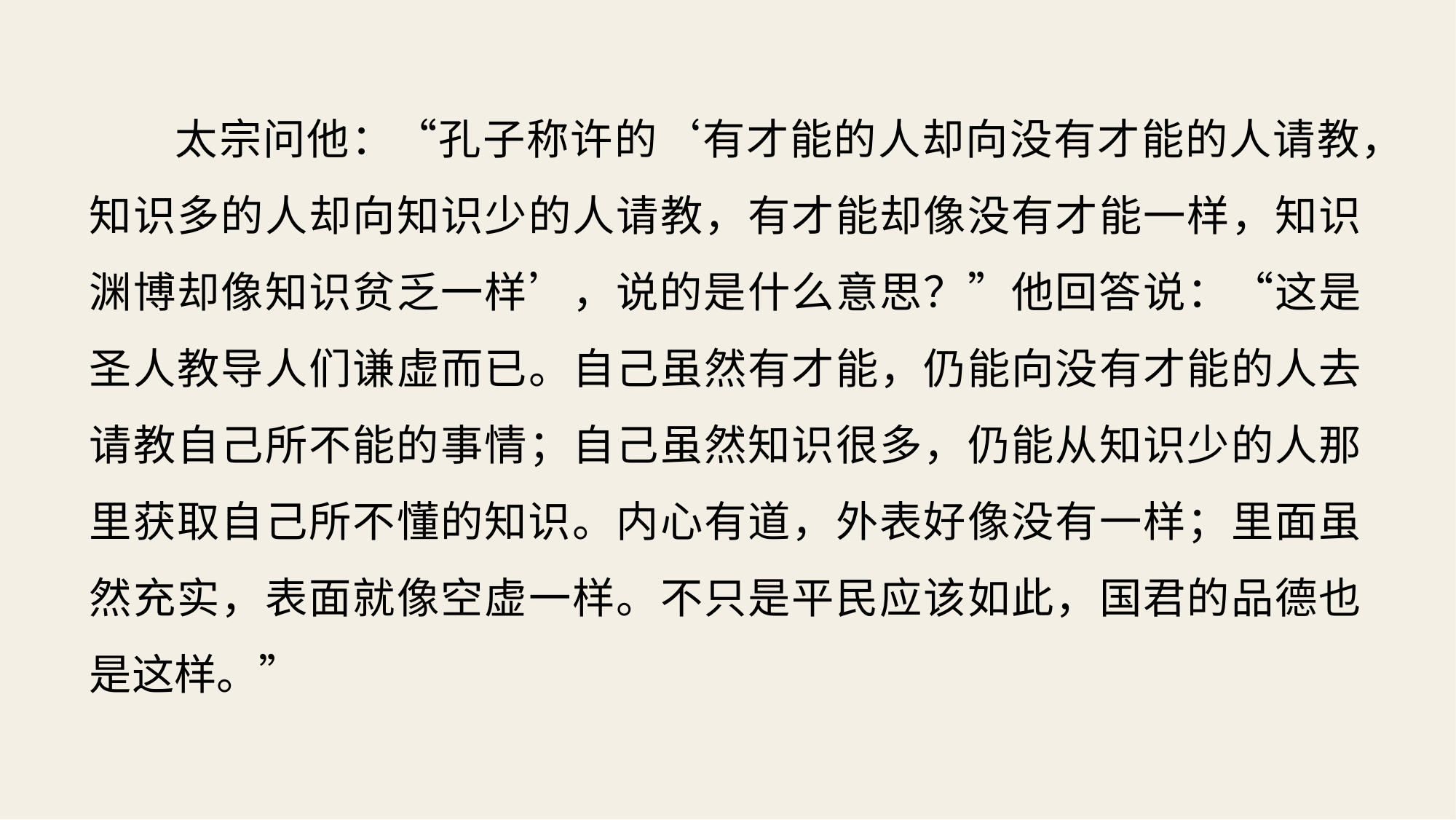

太宗问他：“孔子称许的‘有才能的人却向没有才能的人请教，知识多的人却向知识少的人请教，有才能却像没有才能一样，知识渊博却像知识贫乏一样’，说的是什么意思？”他回答说：“这是圣人教导人们谦虚而已。自己虽然有才能，仍能向没有才能的人去请教自己所不能的事情；自己虽然知识很多，仍能从知识少的人那里获取自己所不懂的知识。内心有道，外表好像没有一样；里面虽然充实，表面就像空虚一样。不只是平民应该如此，国君的品德也是这样。”